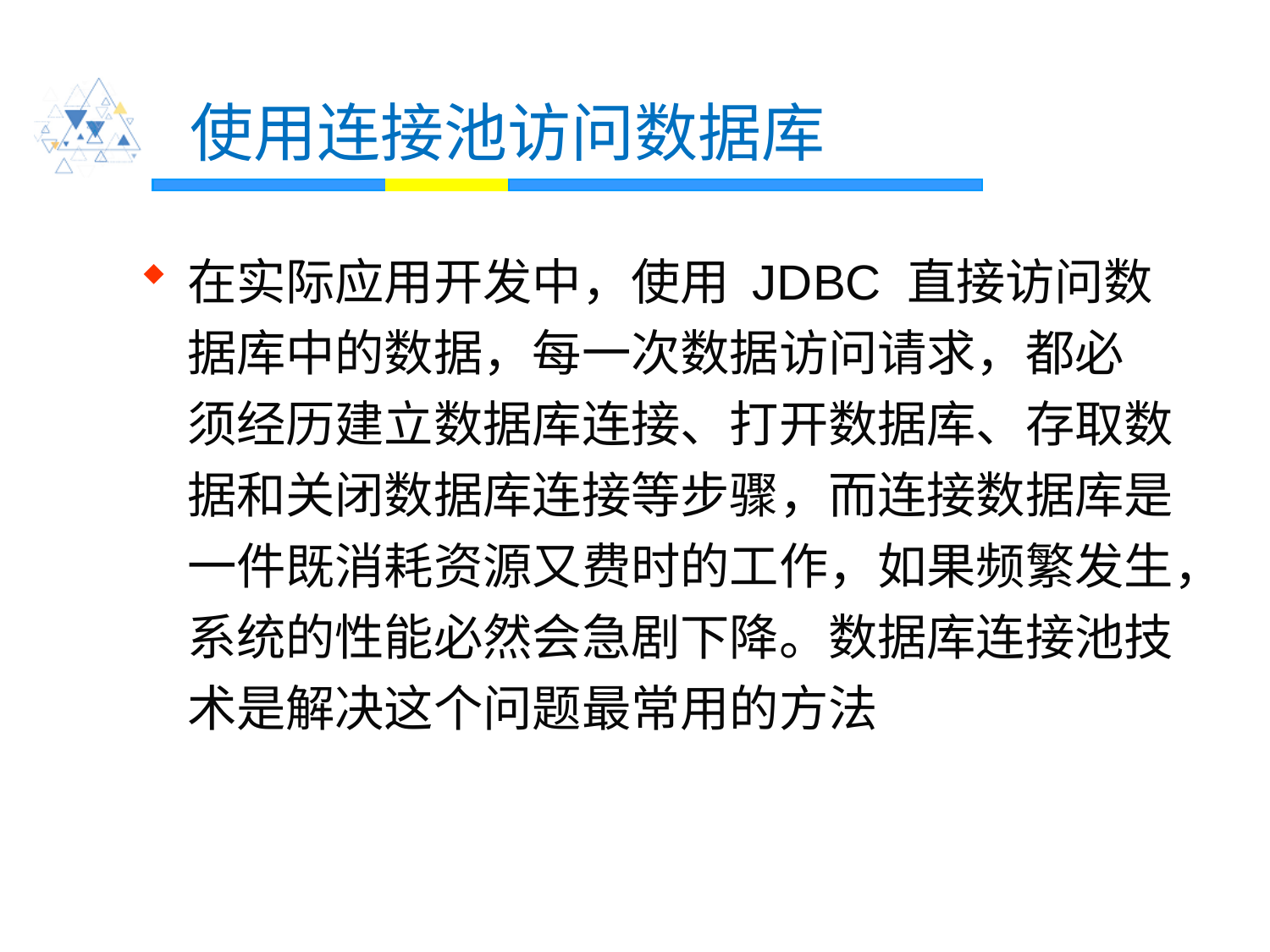

# 使用连接池访问数据库
在实际应用开发中，使用 JDBC 直接访问数据库中的数据，每一次数据访问请求，都必 须经历建立数据库连接、打开数据库、存取数据和关闭数据库连接等步骤，而连接数据库是 一件既消耗资源又费时的工作，如果频繁发生，系统的性能必然会急剧下降。数据库连接池技术是解决这个问题最常用的方法